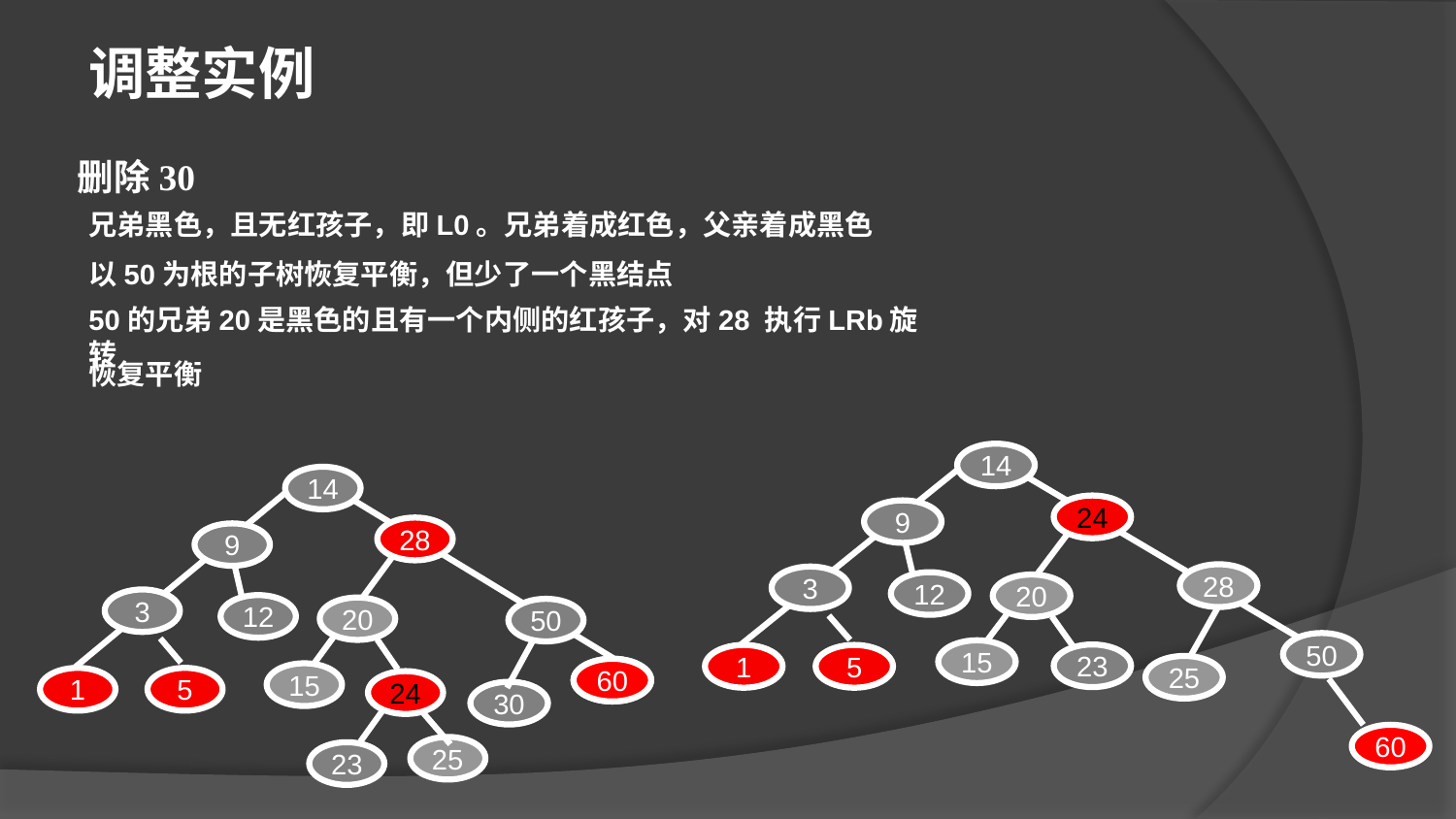

调整实例
删除30
兄弟黑色，且无红孩子，即L0。兄弟着成红色，父亲着成黑色
以50为根的子树恢复平衡，但少了一个黑结点
50的兄弟20是黑色的且有一个内侧的红孩子，对28 执行LRb旋转
恢复平衡
14

24
9

28
3
12
20

50
15
23
1
5
25

60
14

28
9

3
12
20
50

15
1
5
24

25
23
60
60
30